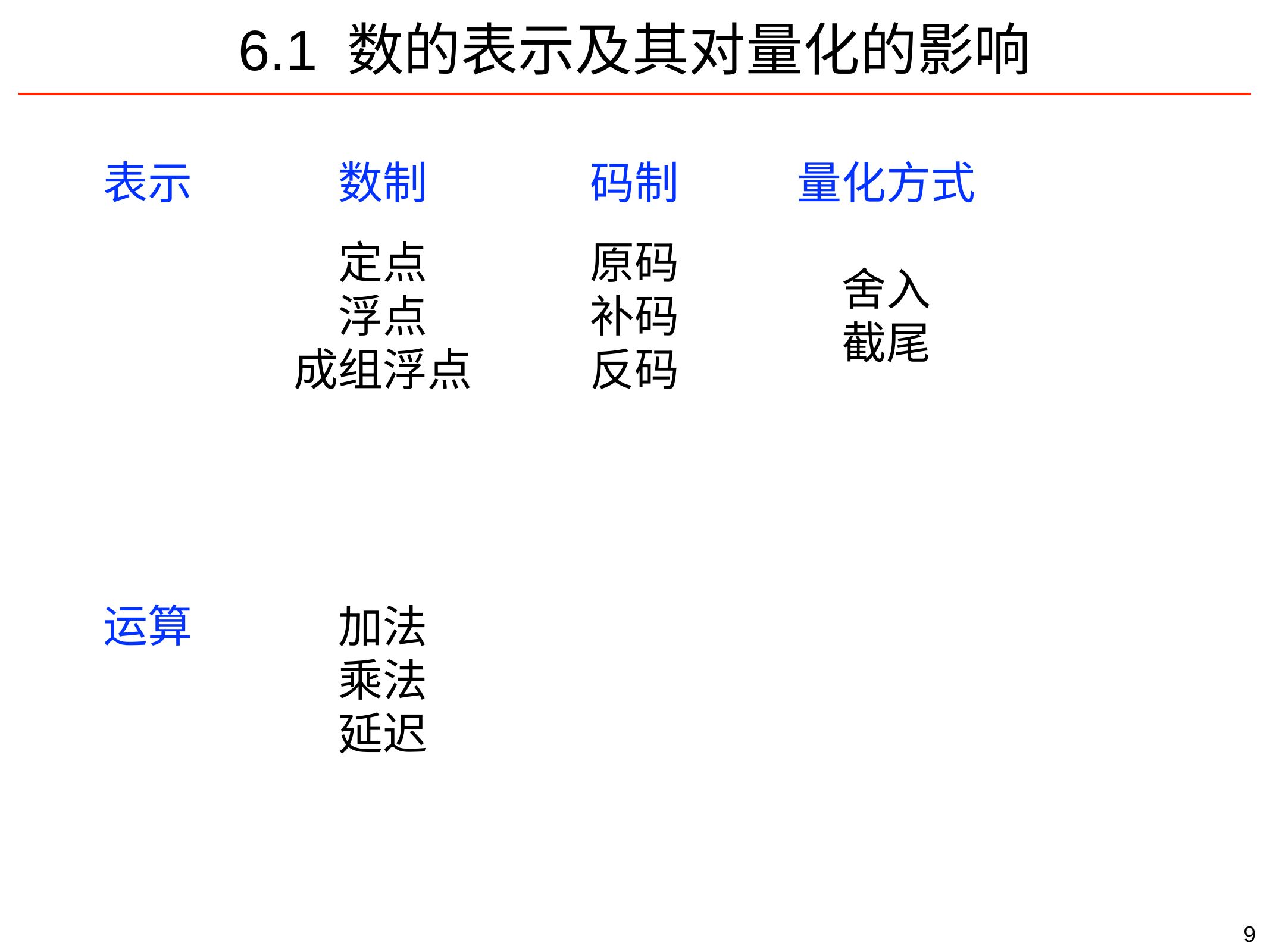

# 6.1 数的表示及其对量化的影响
表示
数制
码制
量化方式
定点
浮点
成组浮点
原码
补码
反码
舍入
截尾
加法
乘法
延迟
运算
9